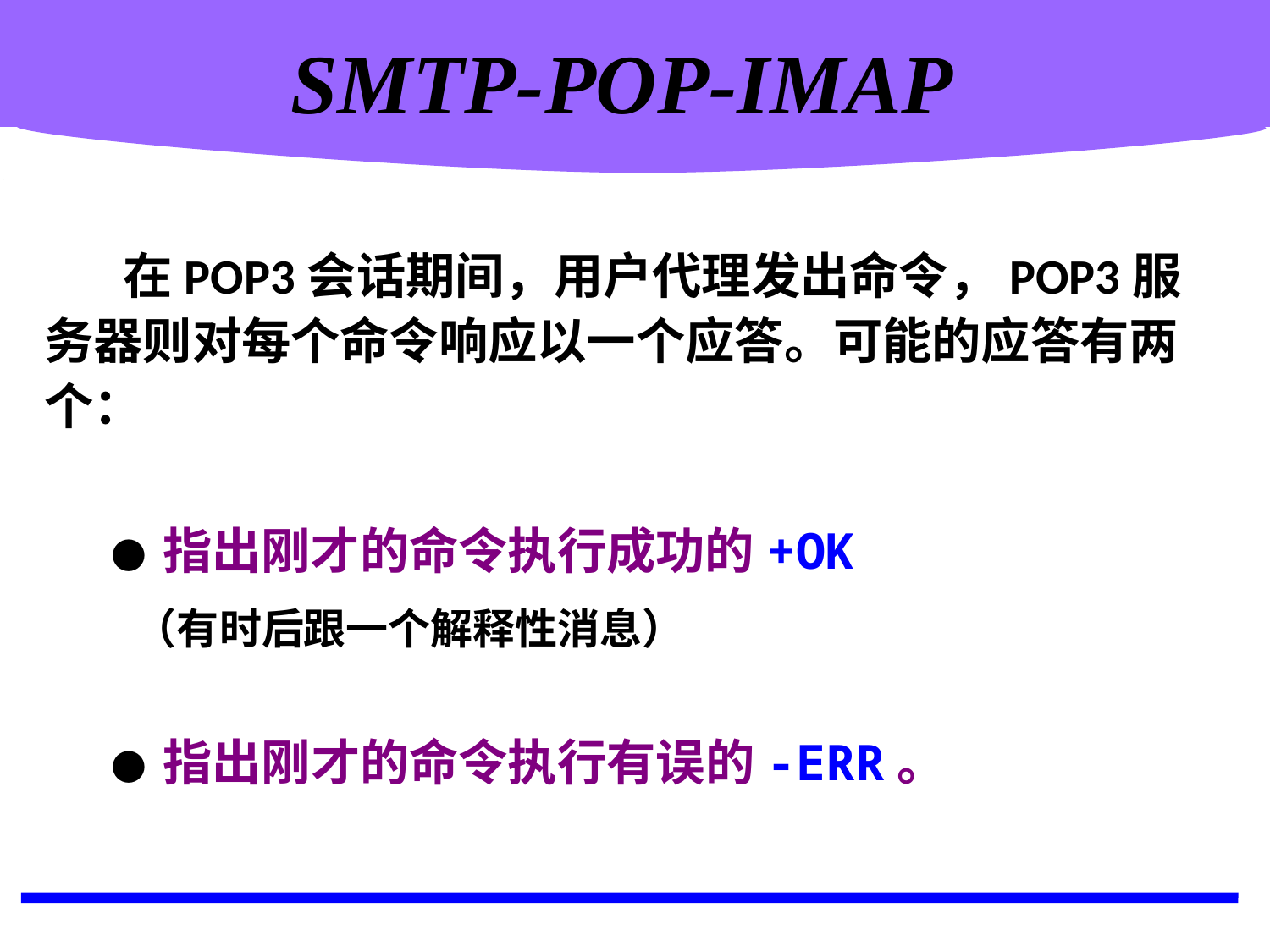

计算机网络概述
SMTP-POP-IMAP

      在POP3会话期间，用户代理发出命令，POP3服务器则对每个命令响应以一个应答。可能的应答有两个：
       ● 指出刚才的命令执行成功的+OK
       （有时后跟一个解释性消息）
       ● 指出刚才的命令执行有误的-ERR。